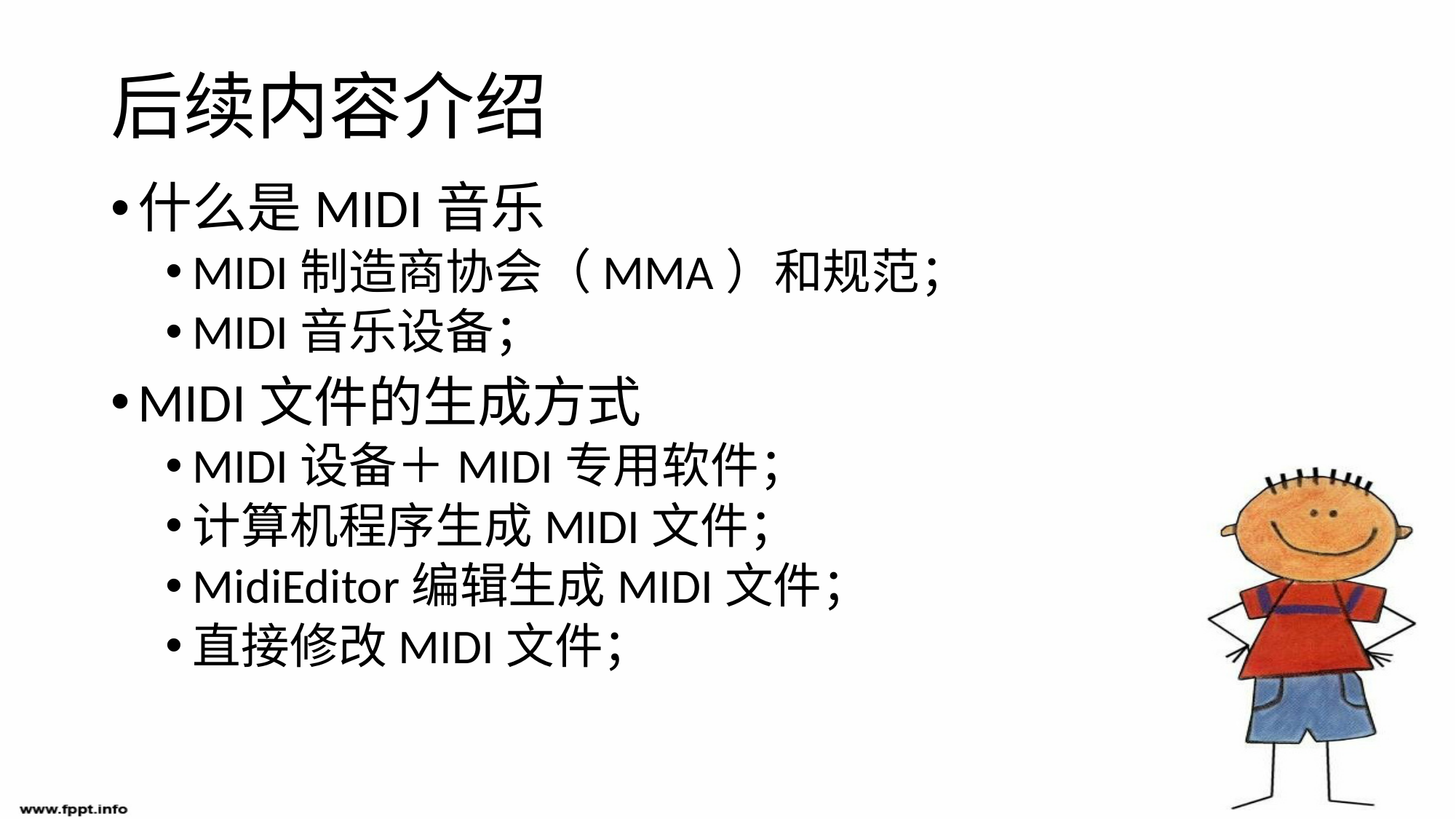

# 后续内容介绍
什么是MIDI音乐
MIDI制造商协会（MMA）和规范；
MIDI音乐设备；
MIDI文件的生成方式
MIDI设备＋MIDI专用软件；
计算机程序生成MIDI文件；
MidiEditor编辑生成MIDI文件；
直接修改MIDI文件；